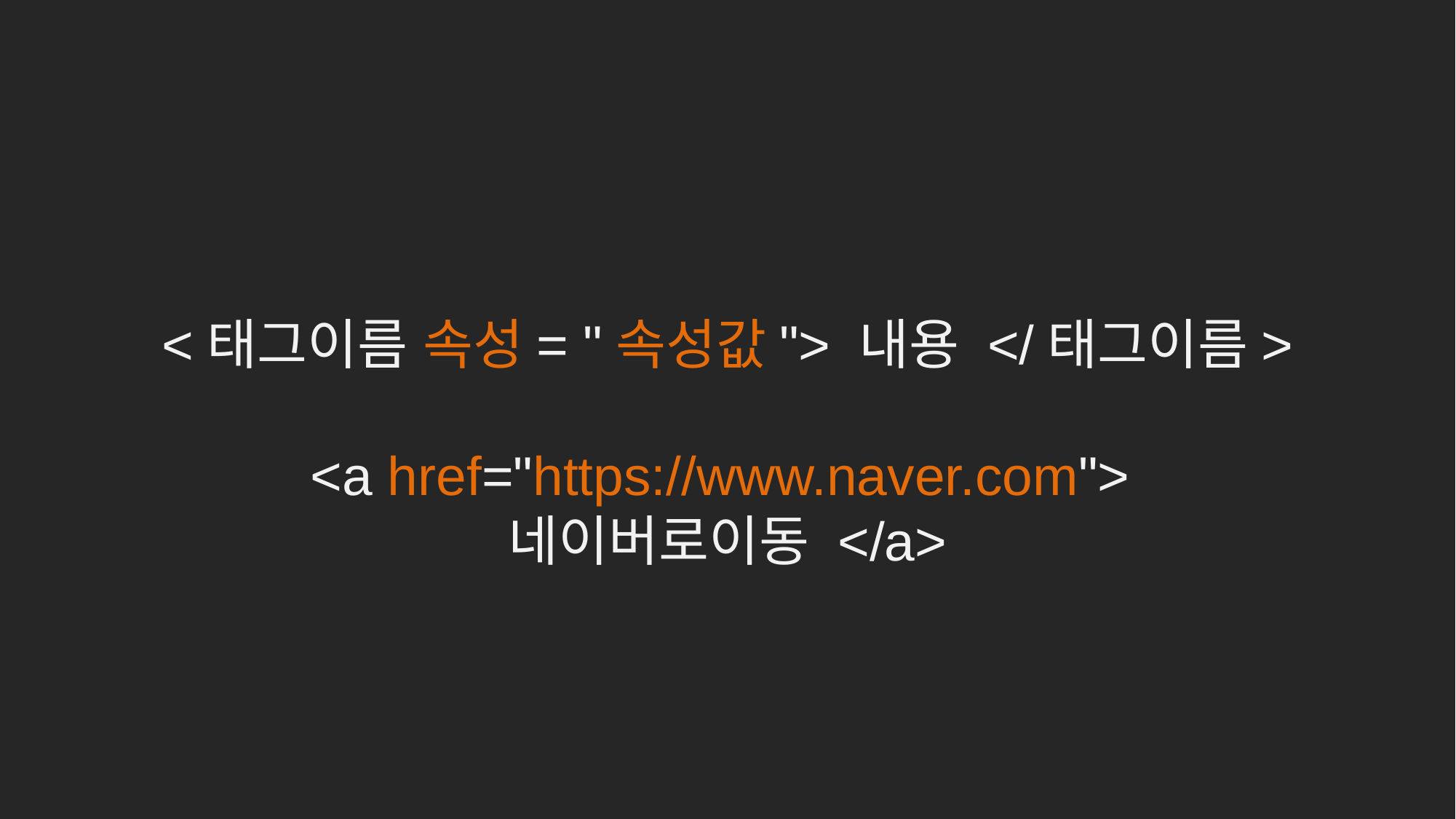

<태그이름 속성= "속성값"> 내용 </태그이름>

<a href="https://www.naver.com">
네이버로이동 </a>